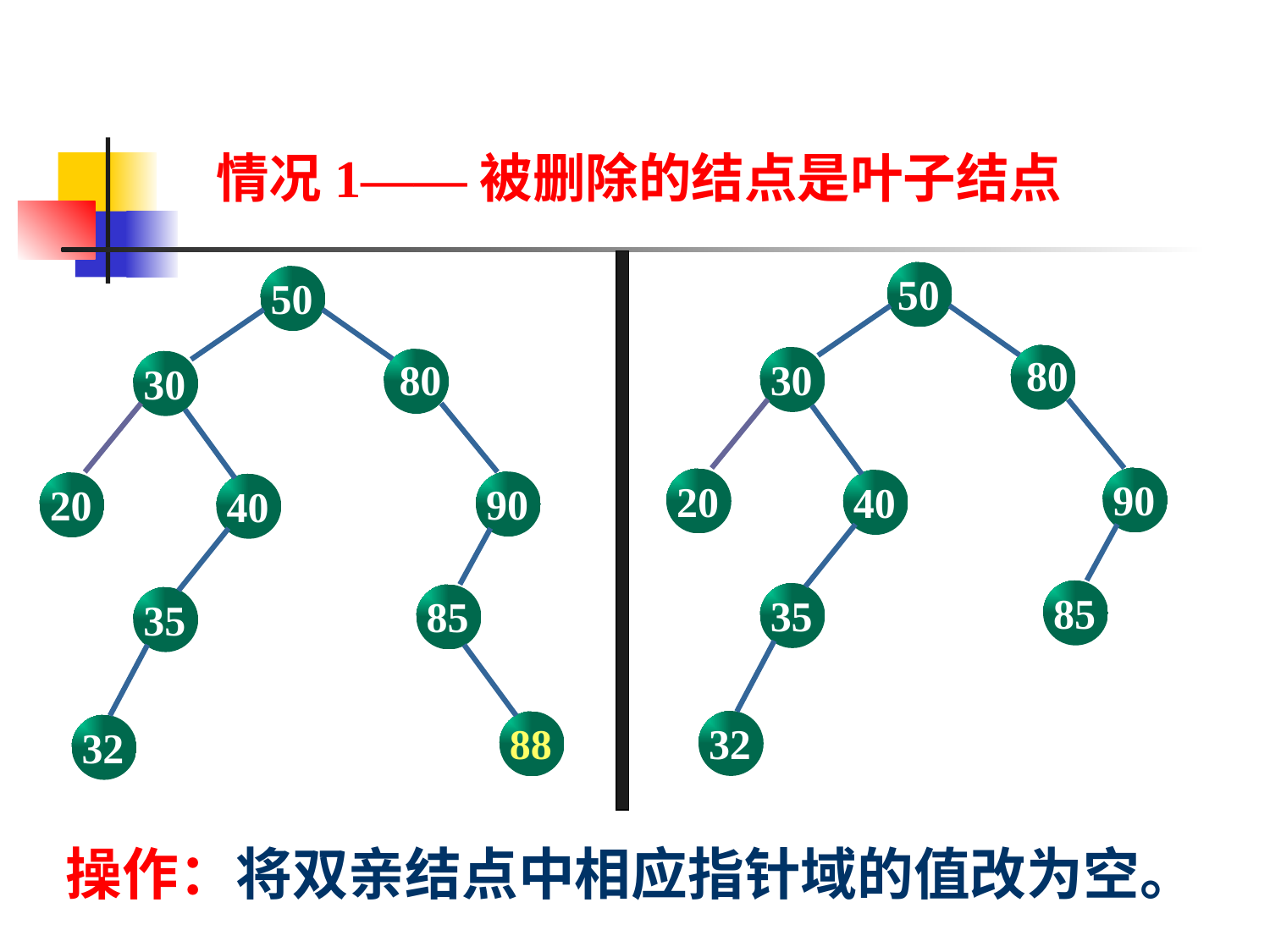

情况1——被删除的结点是叶子结点

50

80
30

90
20
40

85
35

32

50

80
30

90
20
40

85
35

88
32
操作：将双亲结点中相应指针域的值改为空。